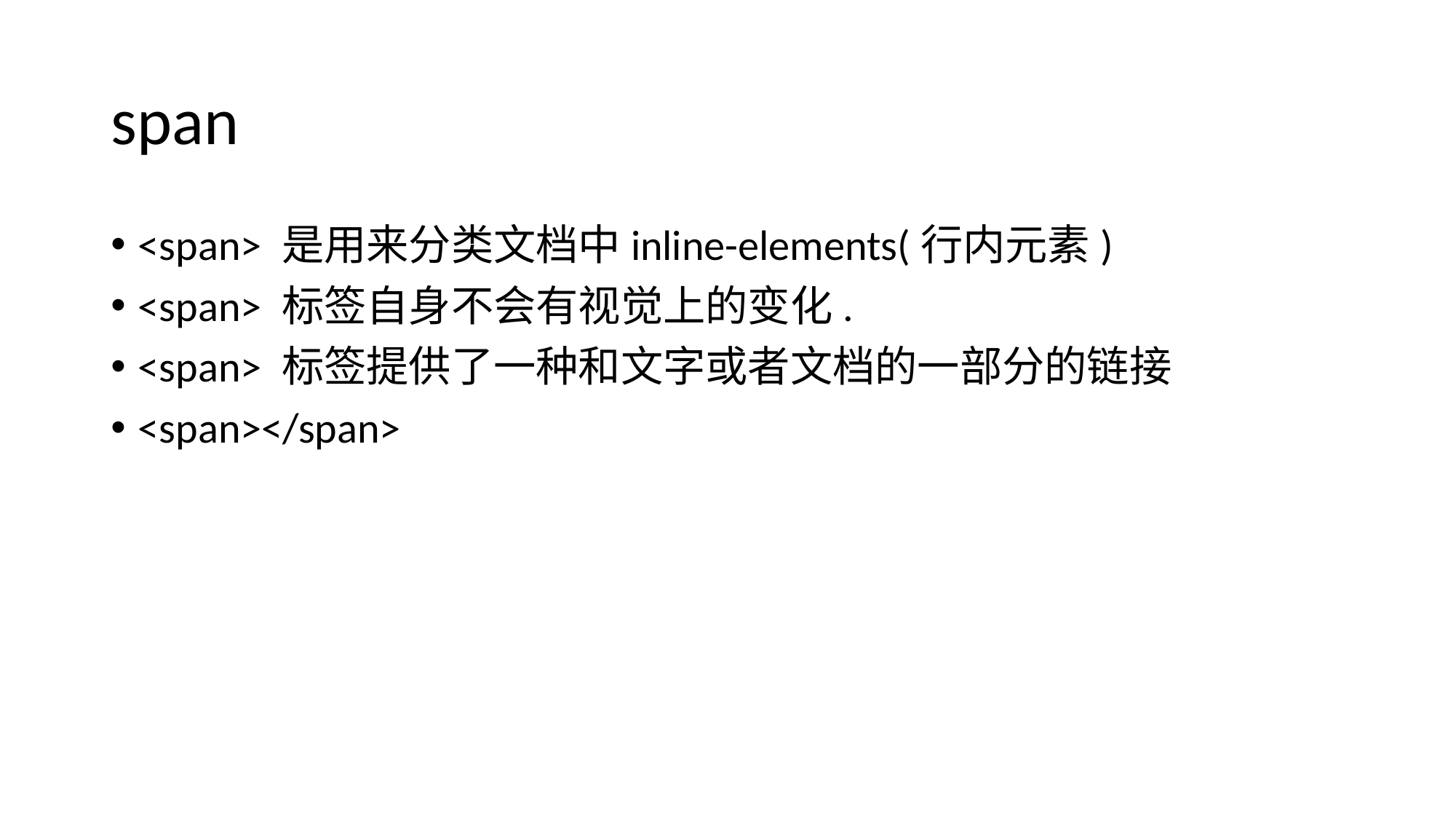

# span
<span> 是用来分类文档中inline-elements(行内元素)
<span> 标签自身不会有视觉上的变化.
<span> 标签提供了一种和文字或者文档的一部分的链接
<span></span>